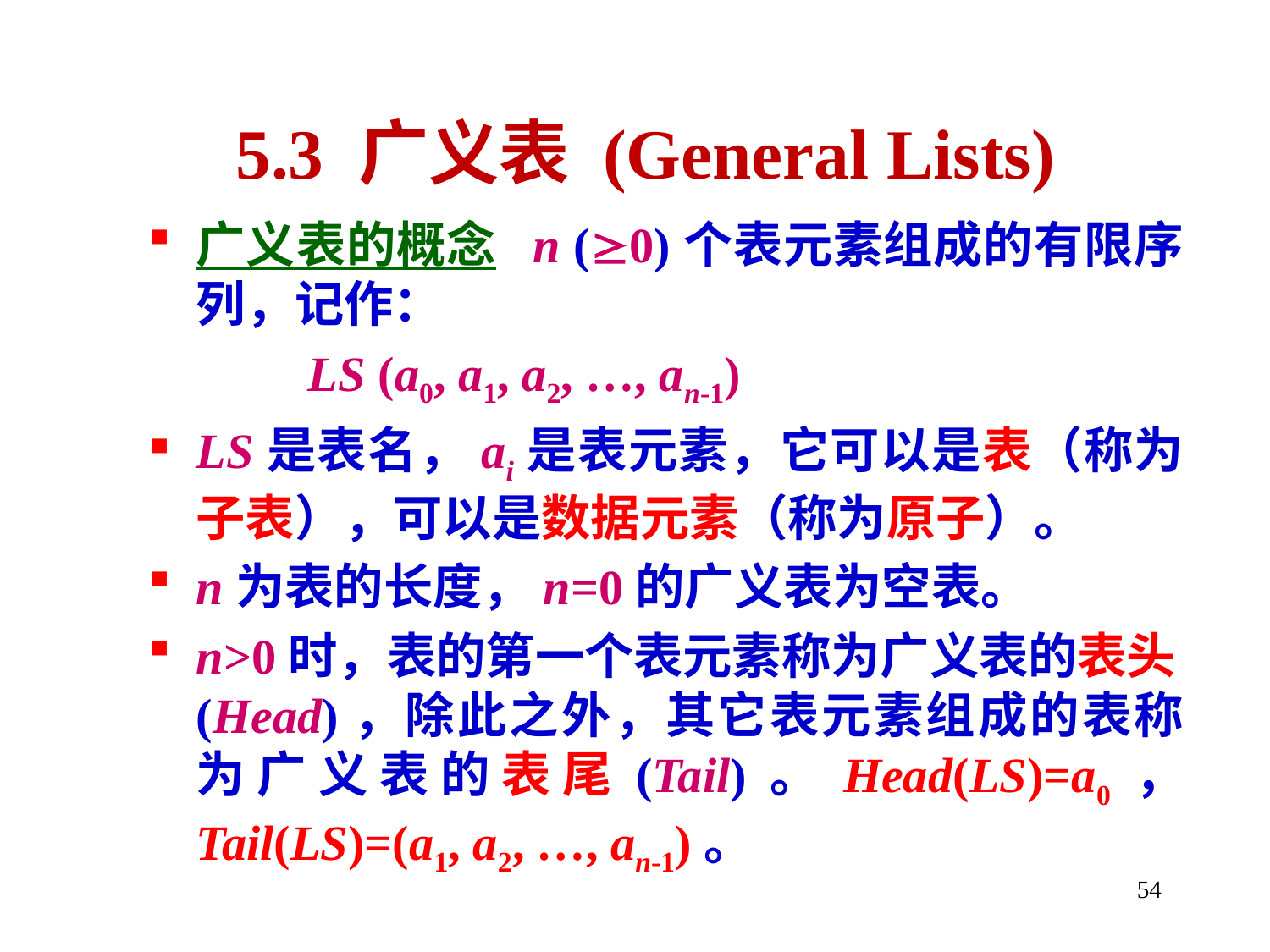

5.3 广义表 (General Lists)
广义表的概念  n (≥0)个表元素组成的有限序列，记作：
             LS (a0, a1, a2, …, an-1)
LS是表名，ai是表元素，它可以是表（称为子表），可以是数据元素（称为原子）。
n为表的长度，n=0的广义表为空表。
n>0时，表的第一个表元素称为广义表的表头(Head)，除此之外，其它表元素组成的表称为广义表的表尾(Tail)。Head(LS)=a0， Tail(LS)=(a1, a2, …, an-1)。
54